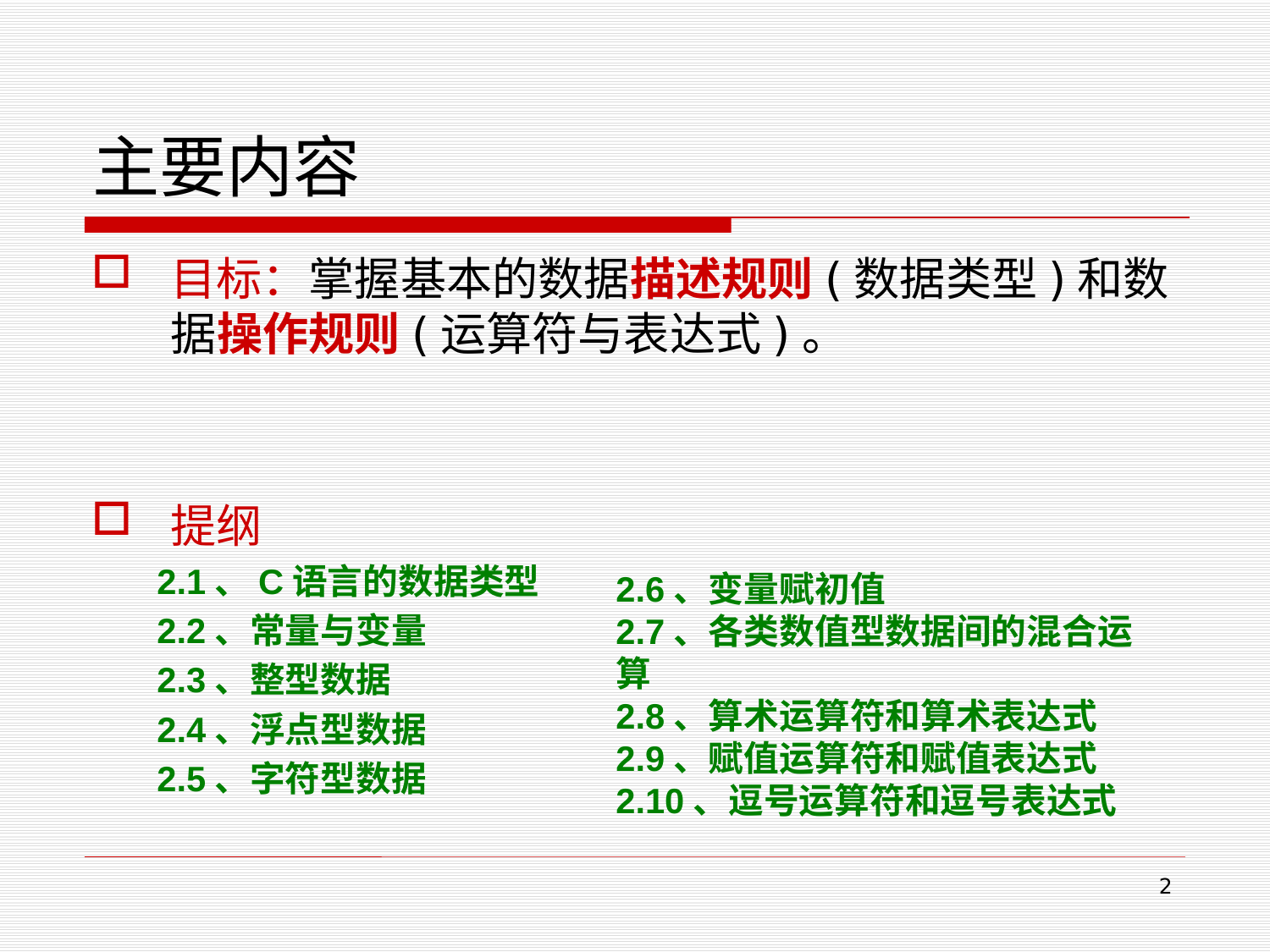

# 主要内容
目标：掌握基本的数据描述规则(数据类型)和数据操作规则(运算符与表达式)。

提纲
2.1、C语言的数据类型
2.2、常量与变量
2.3、整型数据
2.4、浮点型数据
2.5、字符型数据

2.6、变量赋初值
2.7、各类数值型数据间的混合运算
2.8、算术运算符和算术表达式
2.9、赋值运算符和赋值表达式
2.10、逗号运算符和逗号表达式
2